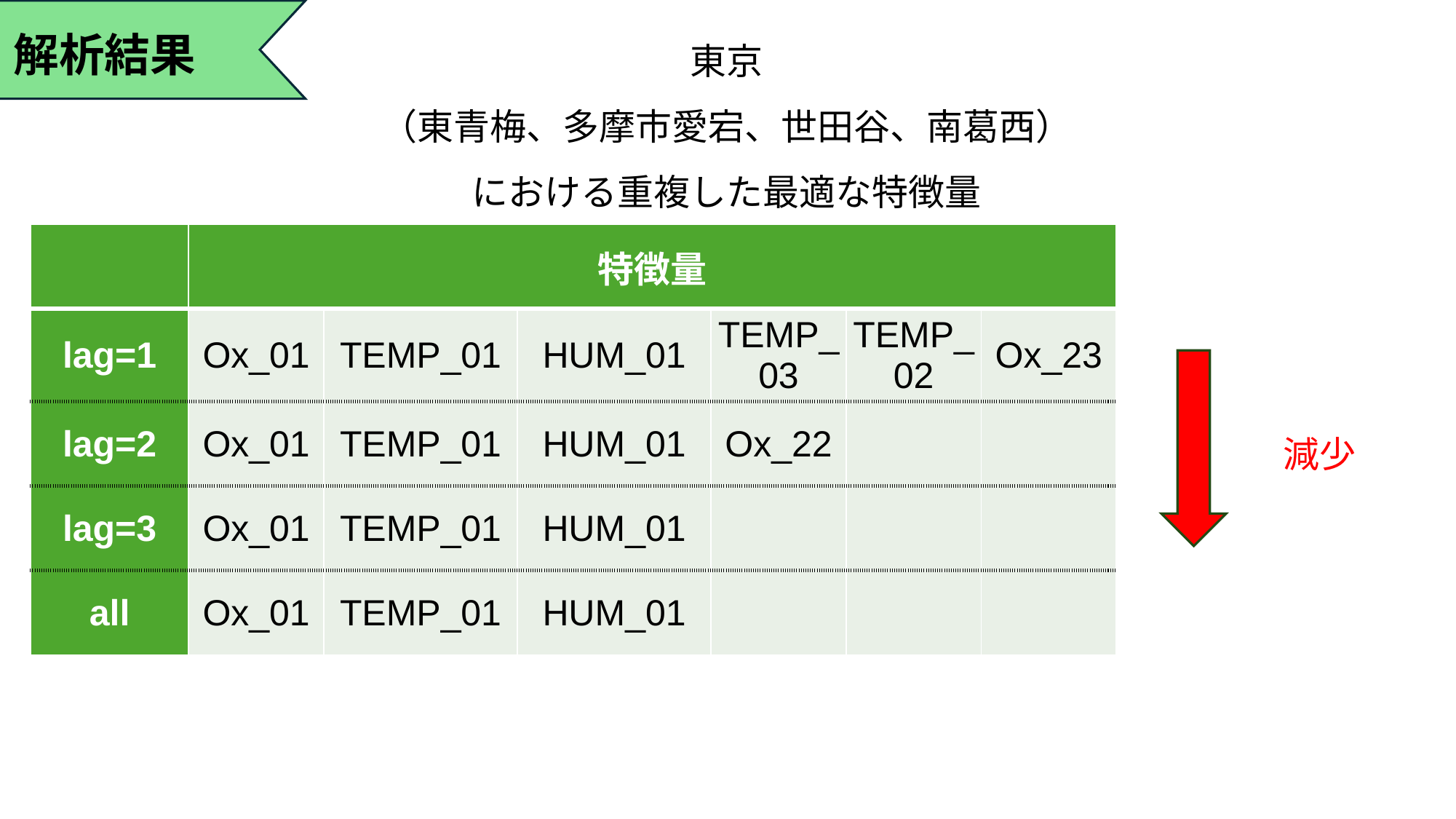

東京
（東青梅、多摩市愛宕、世田谷、南葛西）
における重複した最適な特徴量
解析結果
|  | 特徴量 |  |  |  |  |  |
| --- | --- | --- | --- | --- | --- | --- |
| lag=1 | Ox\_01 | TEMP\_01 | HUM\_01 | TEMP\_03 | TEMP\_02 | Ox\_23 |
| lag=2 | Ox\_01 | TEMP\_01 | HUM\_01 | Ox\_22 |  |  |
| lag=3 | Ox\_01 | TEMP\_01 | HUM\_01 |  |  |  |
| all | Ox\_01 | TEMP\_01 | HUM\_01 |  |  |  |

減少